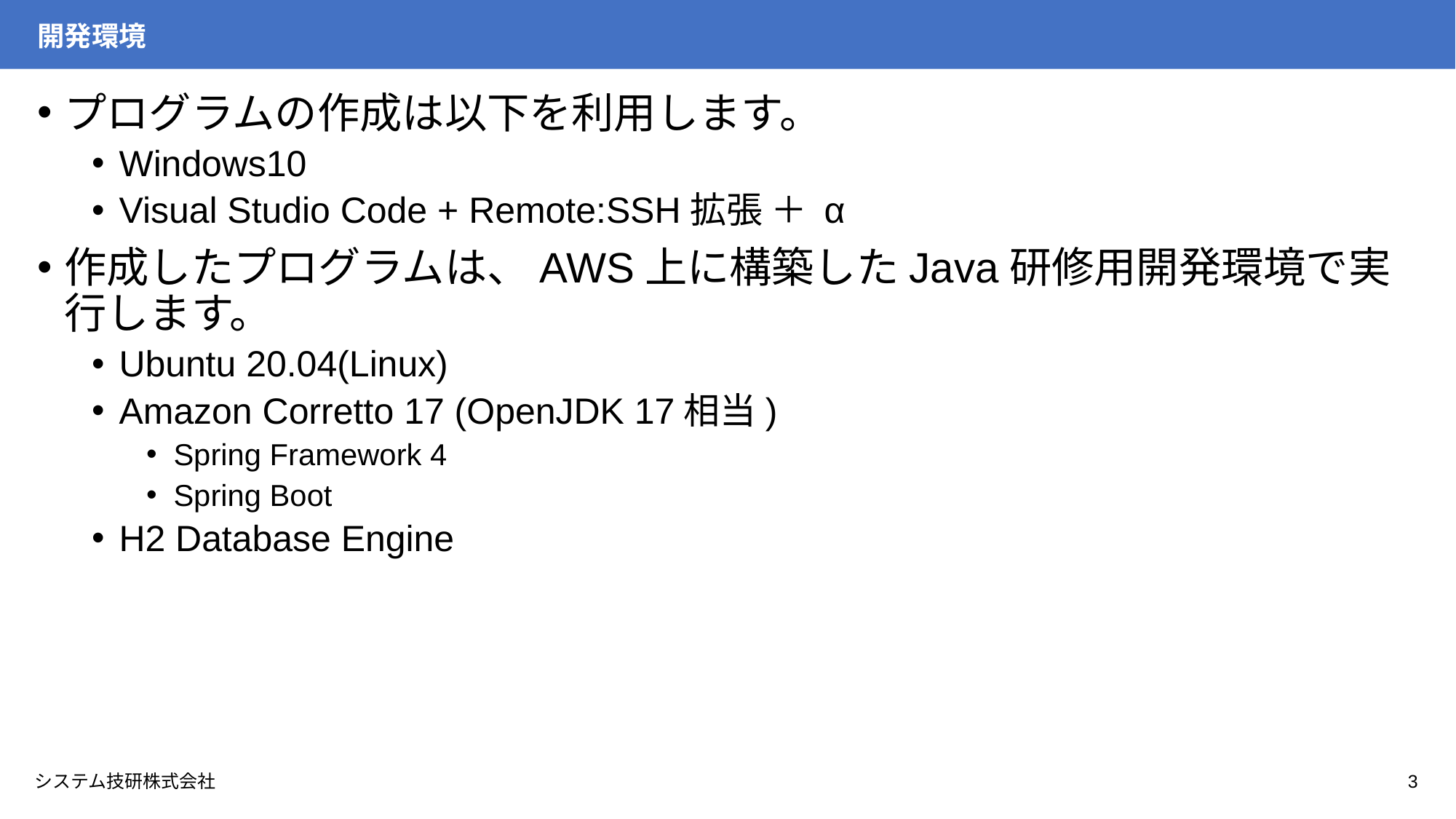

# 開発環境
プログラムの作成は以下を利用します。
Windows10
Visual Studio Code + Remote:SSH拡張 ＋ α
作成したプログラムは、AWS上に構築したJava研修用開発環境で実行します。
Ubuntu 20.04(Linux)
Amazon Corretto 17 (OpenJDK 17相当)
Spring Framework 4
Spring Boot
H2 Database Engine

システム技研株式会社
3